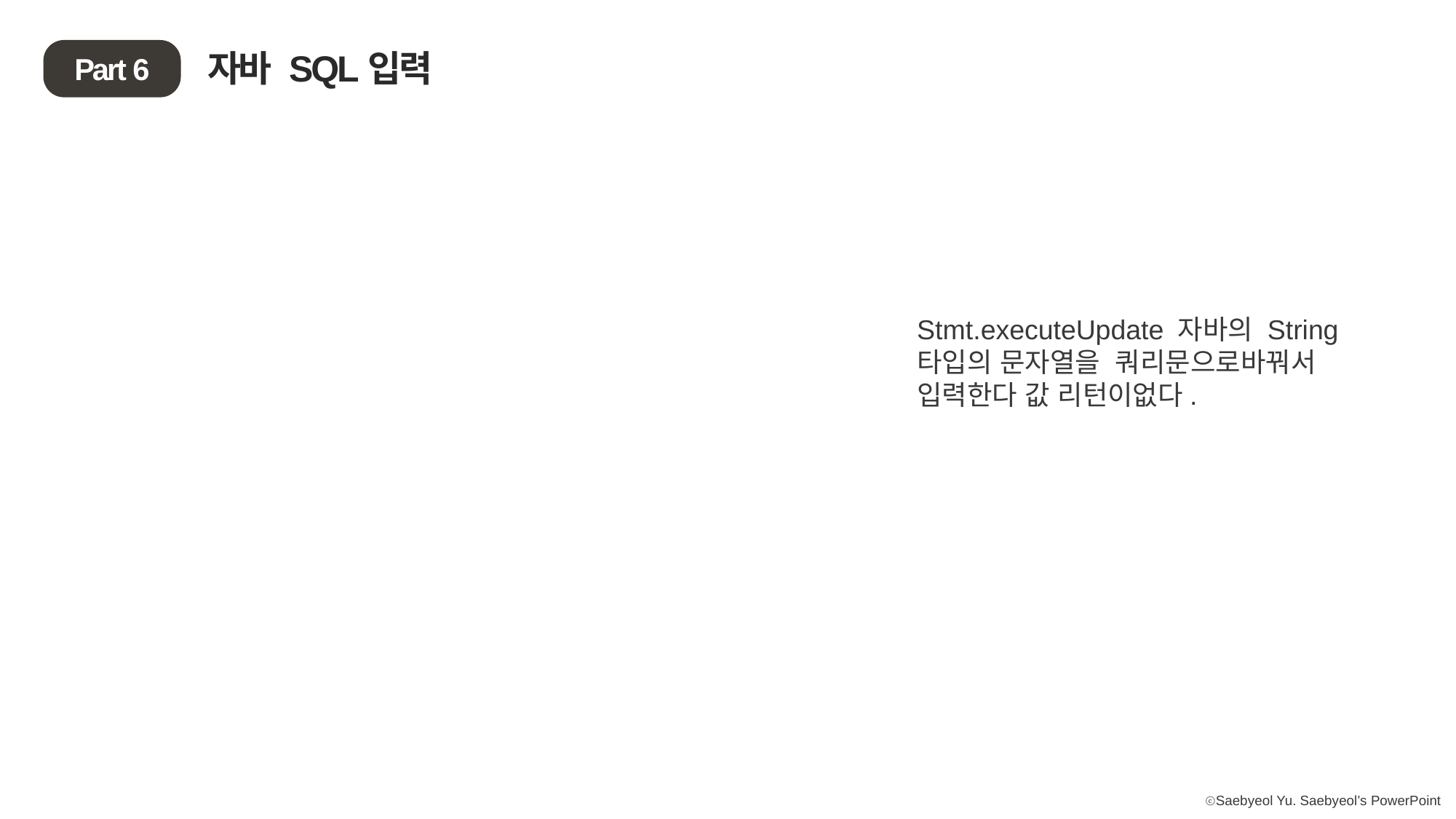

자바 SQL입력
Part 6
Stmt.executeUpdate 자바의 String타입의 문자열을  쿼리문으로바꿔서 입력한다 값 리턴이없다.